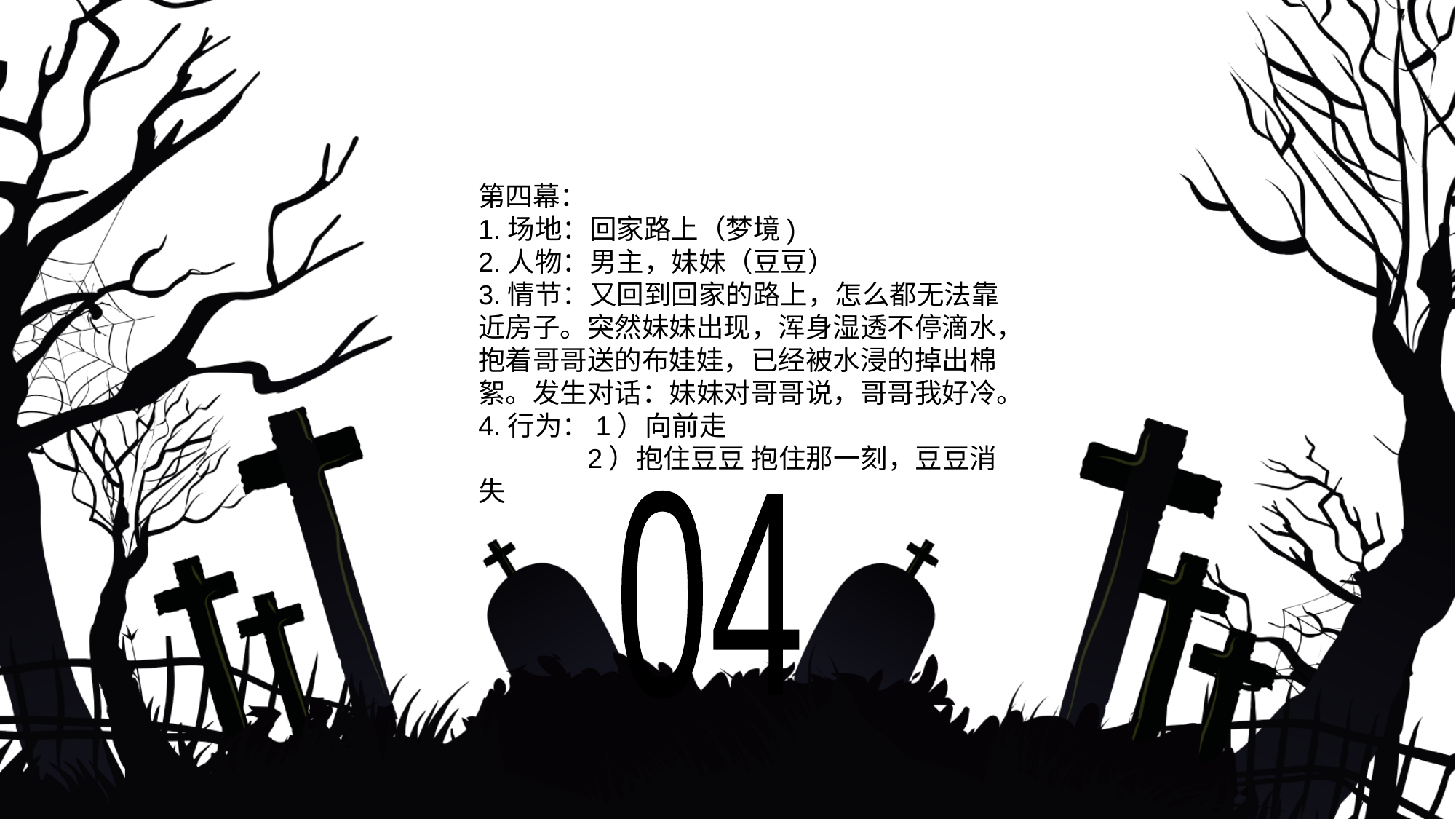

第四幕：
1.场地：回家路上（梦境)
2.人物：男主，妹妹（豆豆）
3.情节：又回到回家的路上，怎么都无法靠近房子。突然妹妹出现，浑身湿透不停滴水，抱着哥哥送的布娃娃，已经被水浸的掉出棉絮。发生对话：妹妹对哥哥说，哥哥我好冷。
4.行为：1）向前走
	2）抱住豆豆 抱住那一刻，豆豆消失
04